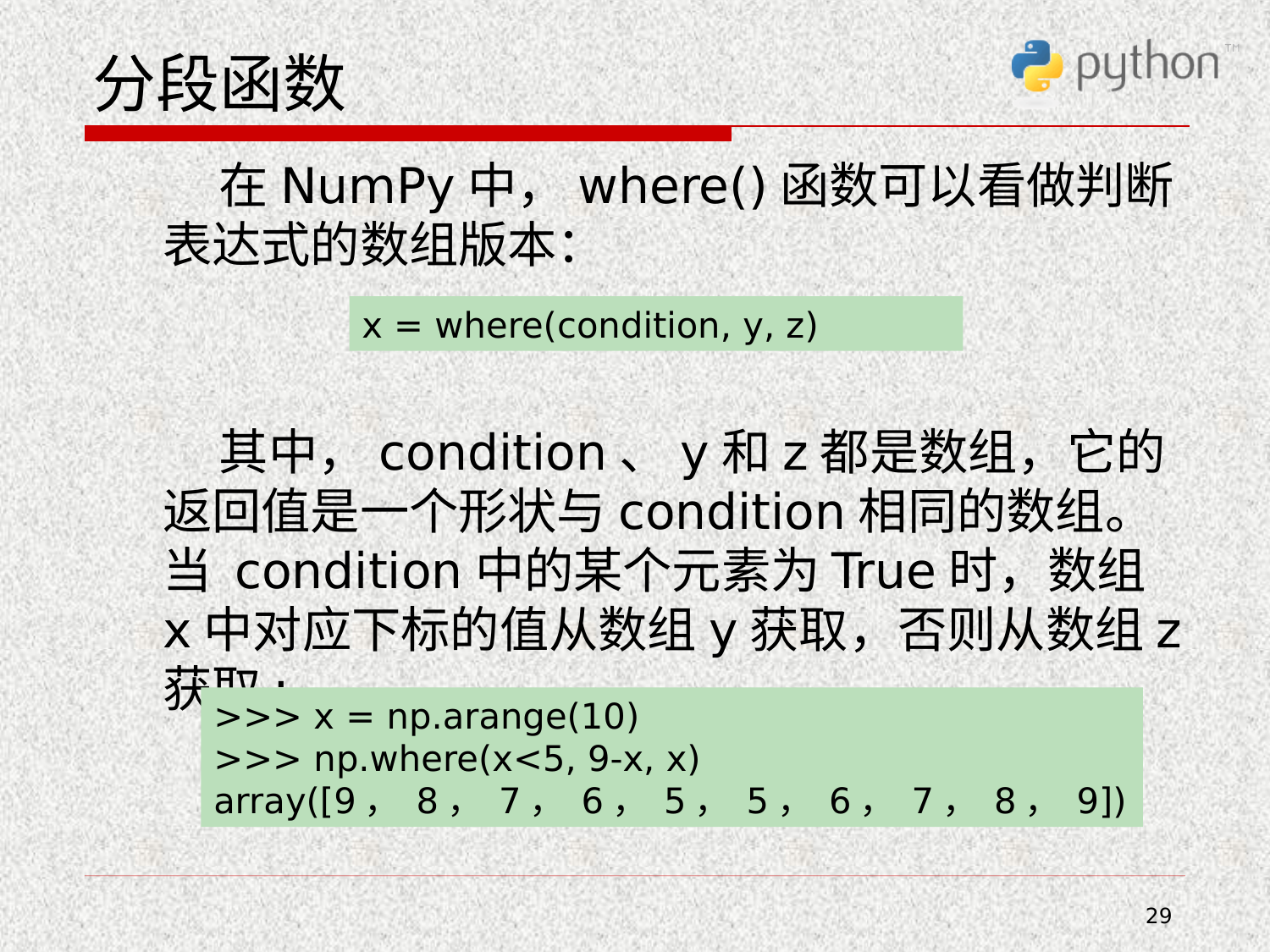

# 分段函数
          在NumPy中，where()函数可以看做判断表达式的数组版本：

          其中，condition、y和z都是数组，它的返回值是一个形状与condition相同的数组。当 condition中的某个元素为True时，数组x中对应下标的值从数组y获取，否则从数组z获取:
x = where(condition, y, z)
>>> x = np.arange(10)
>>> np.where(x<5, 9-x, x)
array([9， 8， 7， 6， 5， 5， 6， 7， 8， 9])
29